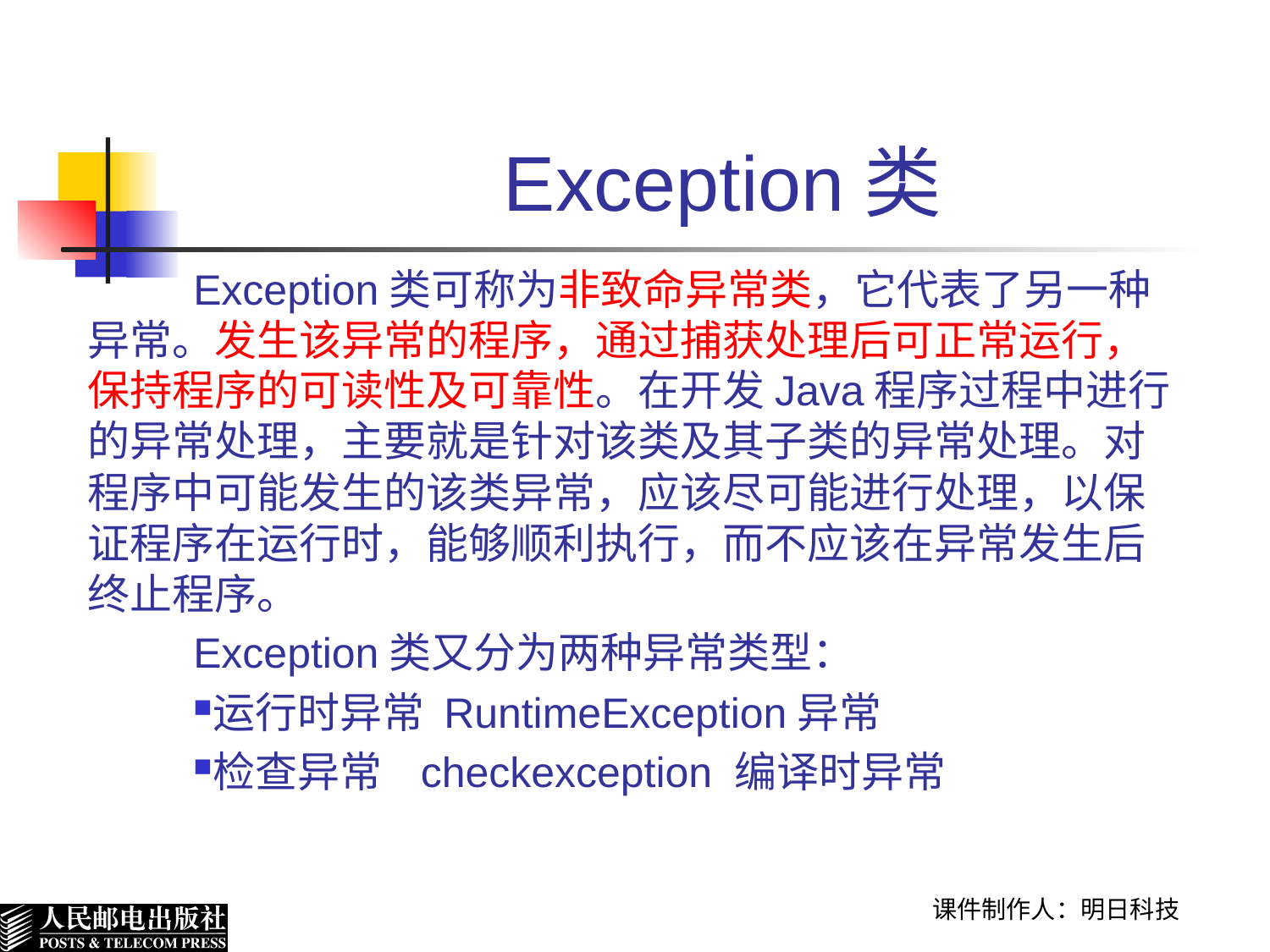

# Exception类
Exception类可称为非致命异常类，它代表了另一种异常。发生该异常的程序，通过捕获处理后可正常运行，保持程序的可读性及可靠性。在开发Java程序过程中进行的异常处理，主要就是针对该类及其子类的异常处理。对程序中可能发生的该类异常，应该尽可能进行处理，以保证程序在运行时，能够顺利执行，而不应该在异常发生后终止程序。
Exception类又分为两种异常类型：
运行时异常 RuntimeException异常
检查异常   checkexception 编译时异常

课件制作人：明日科技